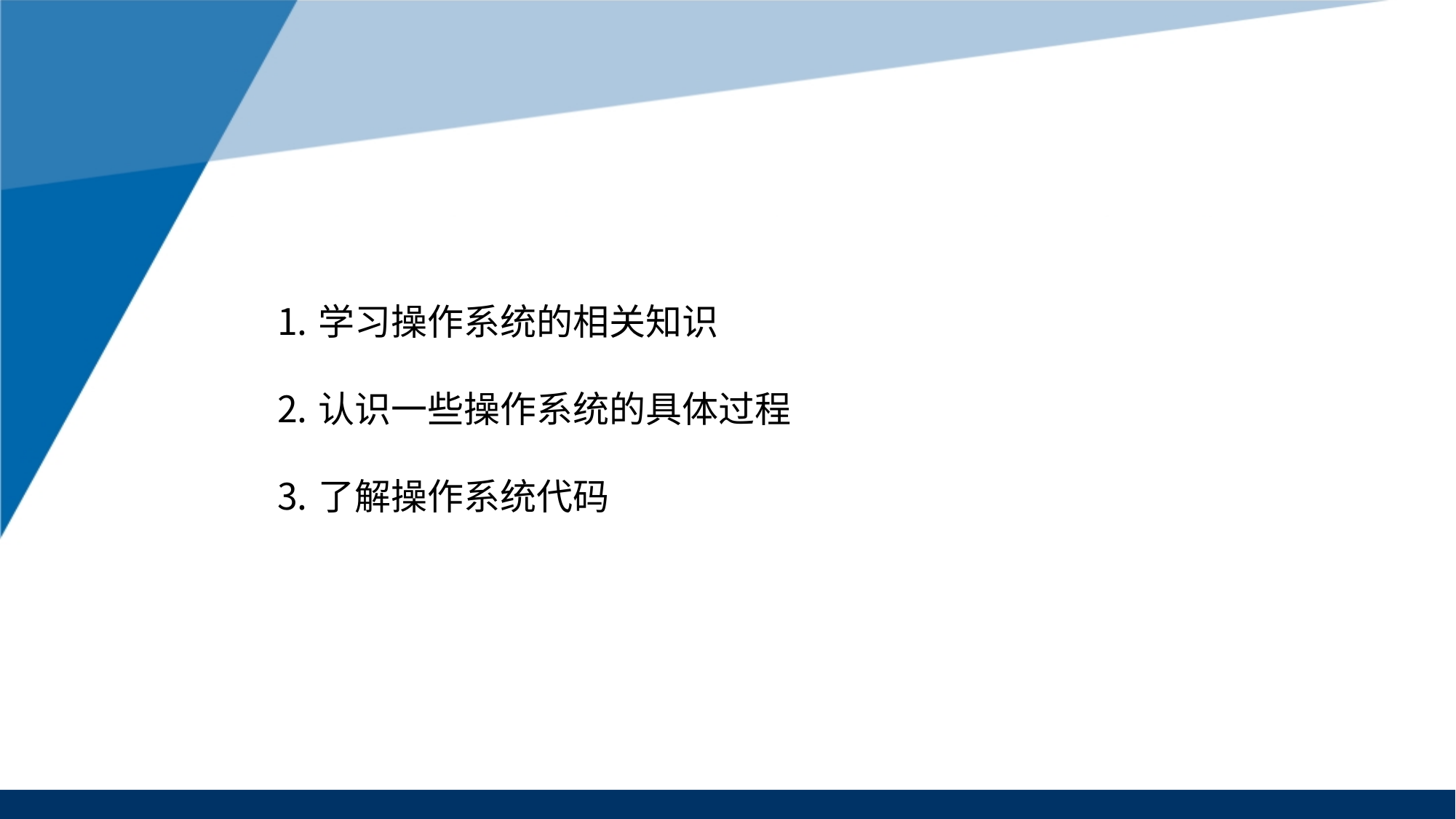

学习操作系统的相关知识

认识一些操作系统的具体过程

了解操作系统代码